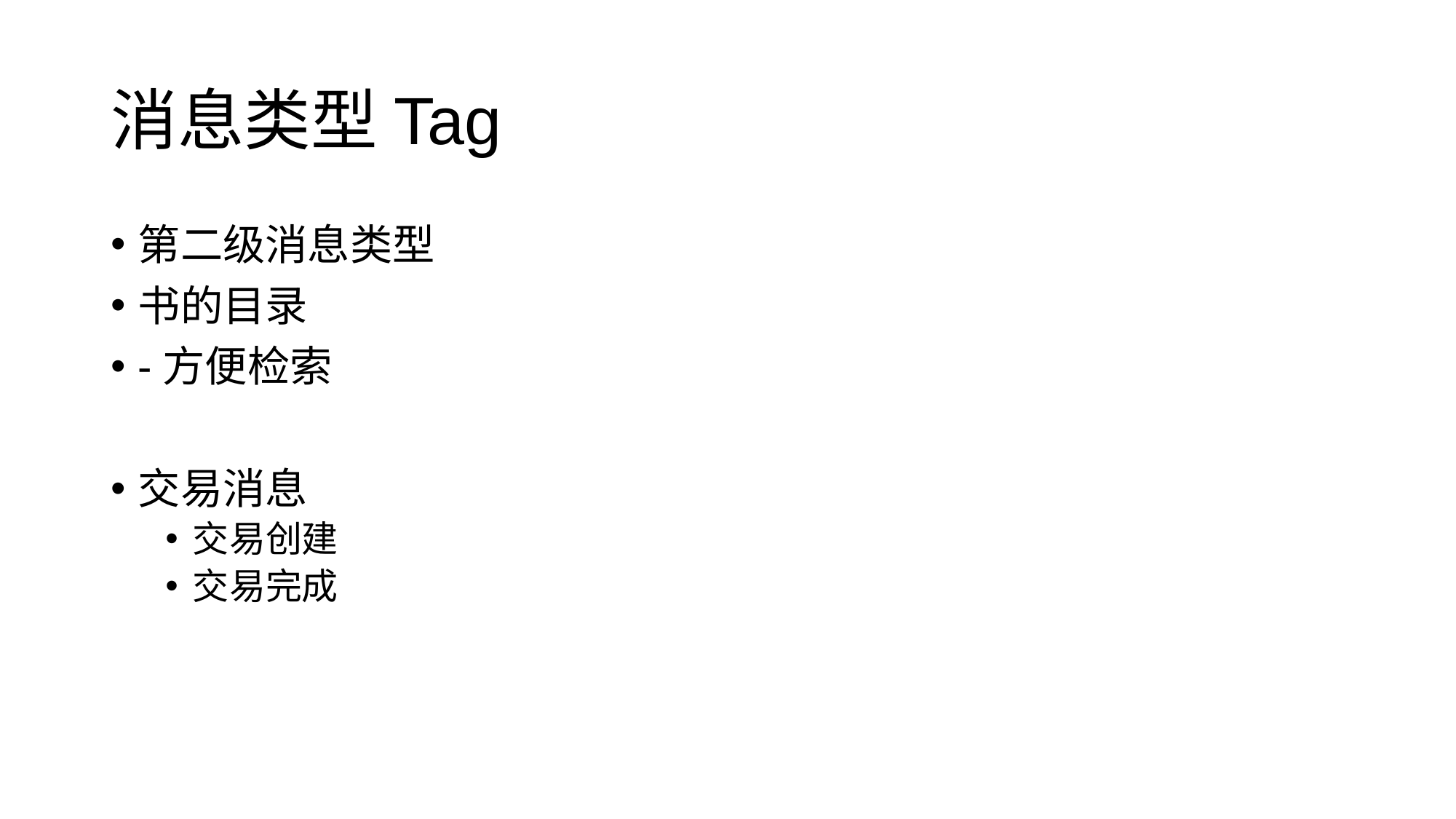

# 消息类型Tag
第二级消息类型
书的目录
-方便检索

交易消息
交易创建
交易完成